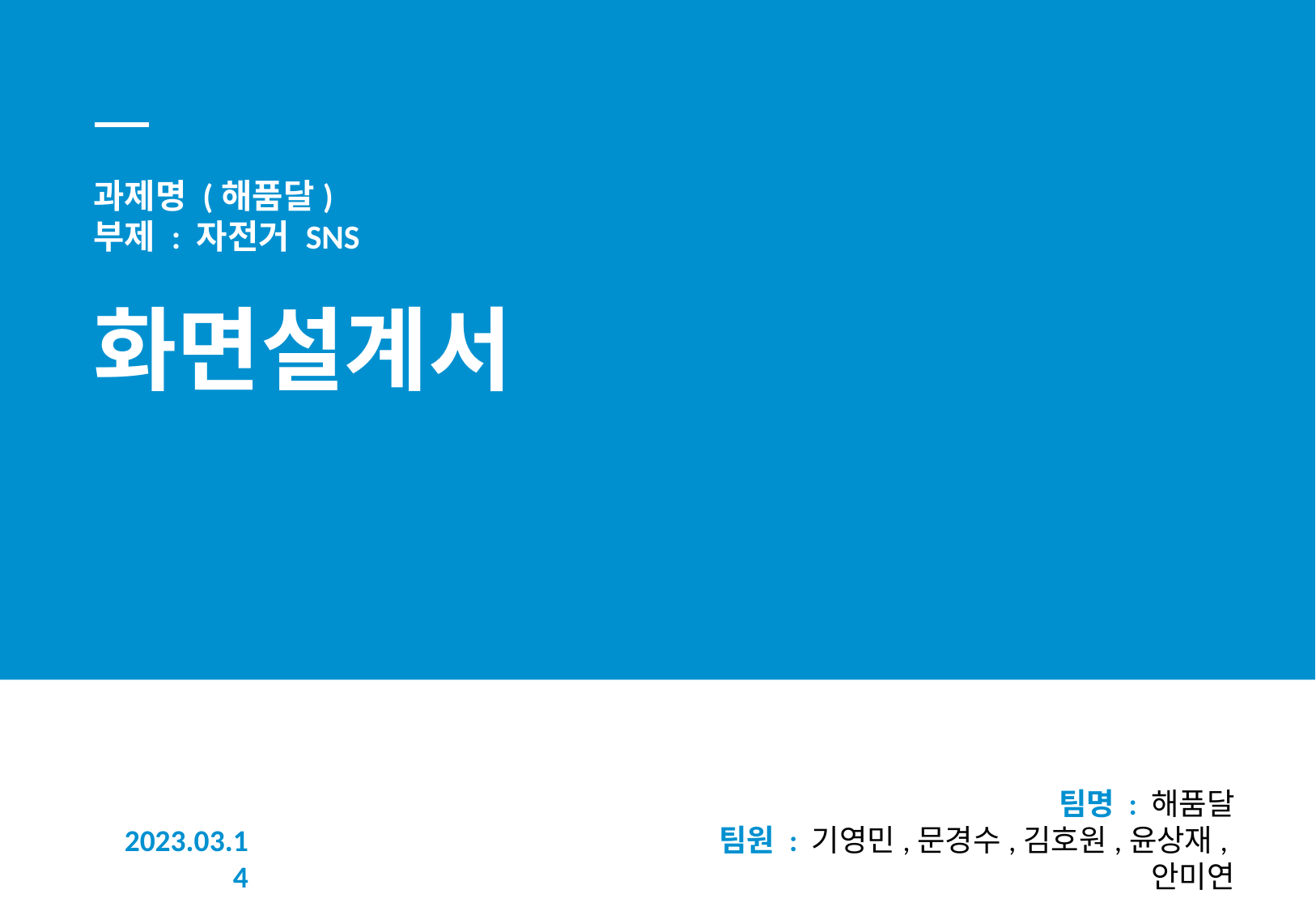

과제명 (해품달)
부제 : 자전거 SNS

화면설계서
팀명 : 해품달
팀원 : 기영민,문경수,김호원,윤상재,안미연
2023.03.14